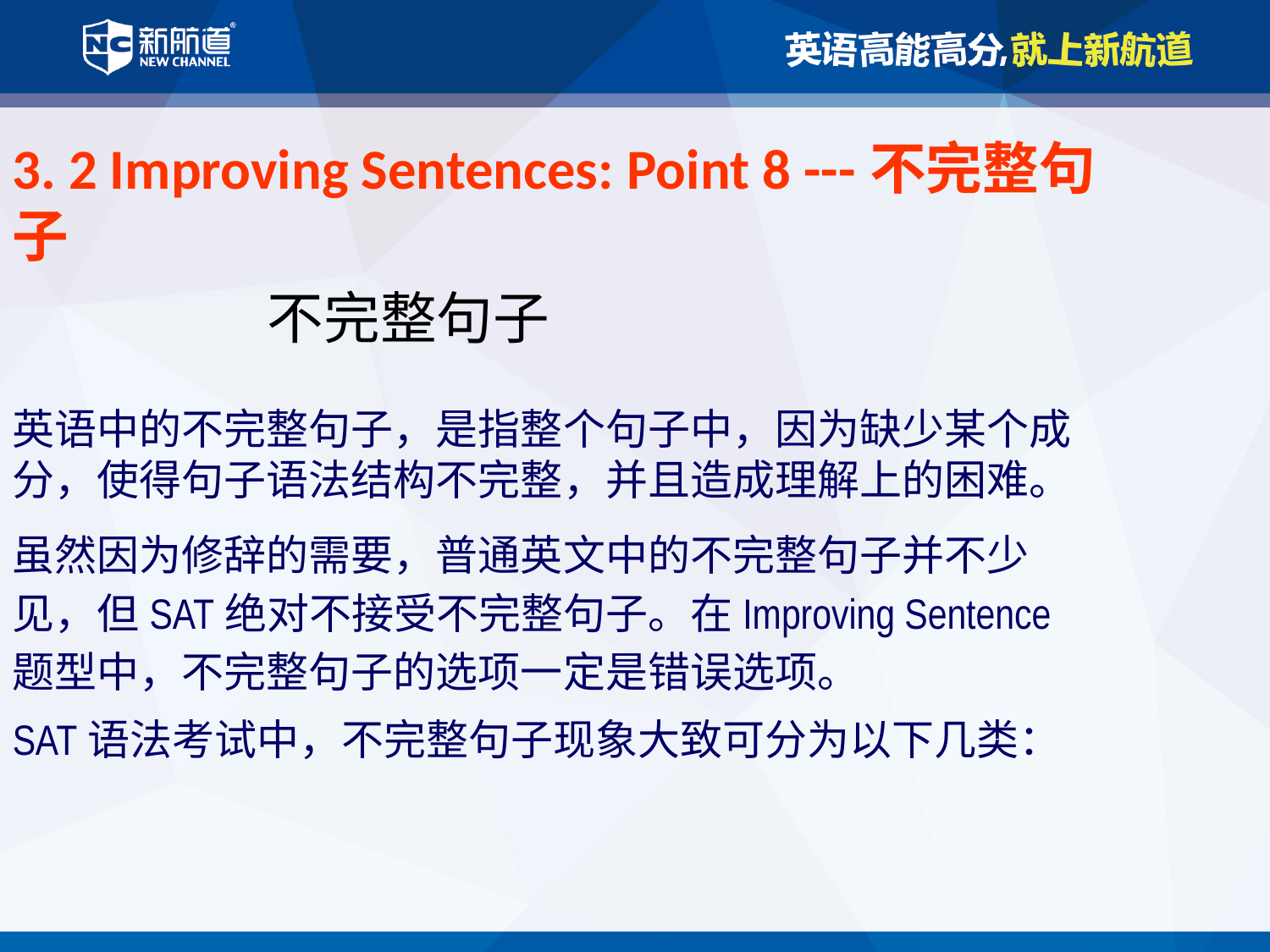

3. 2 Improving Sentences: Point 8 ---不完整句子

不完整句子
英语中的不完整句子，是指整个句子中，因为缺少某个成分，使得句子语法结构不完整，并且造成理解上的困难。
虽然因为修辞的需要，普通英文中的不完整句子并不少见，但SAT绝对不接受不完整句子。在Improving Sentence题型中，不完整句子的选项一定是错误选项。
SAT语法考试中，不完整句子现象大致可分为以下几类：